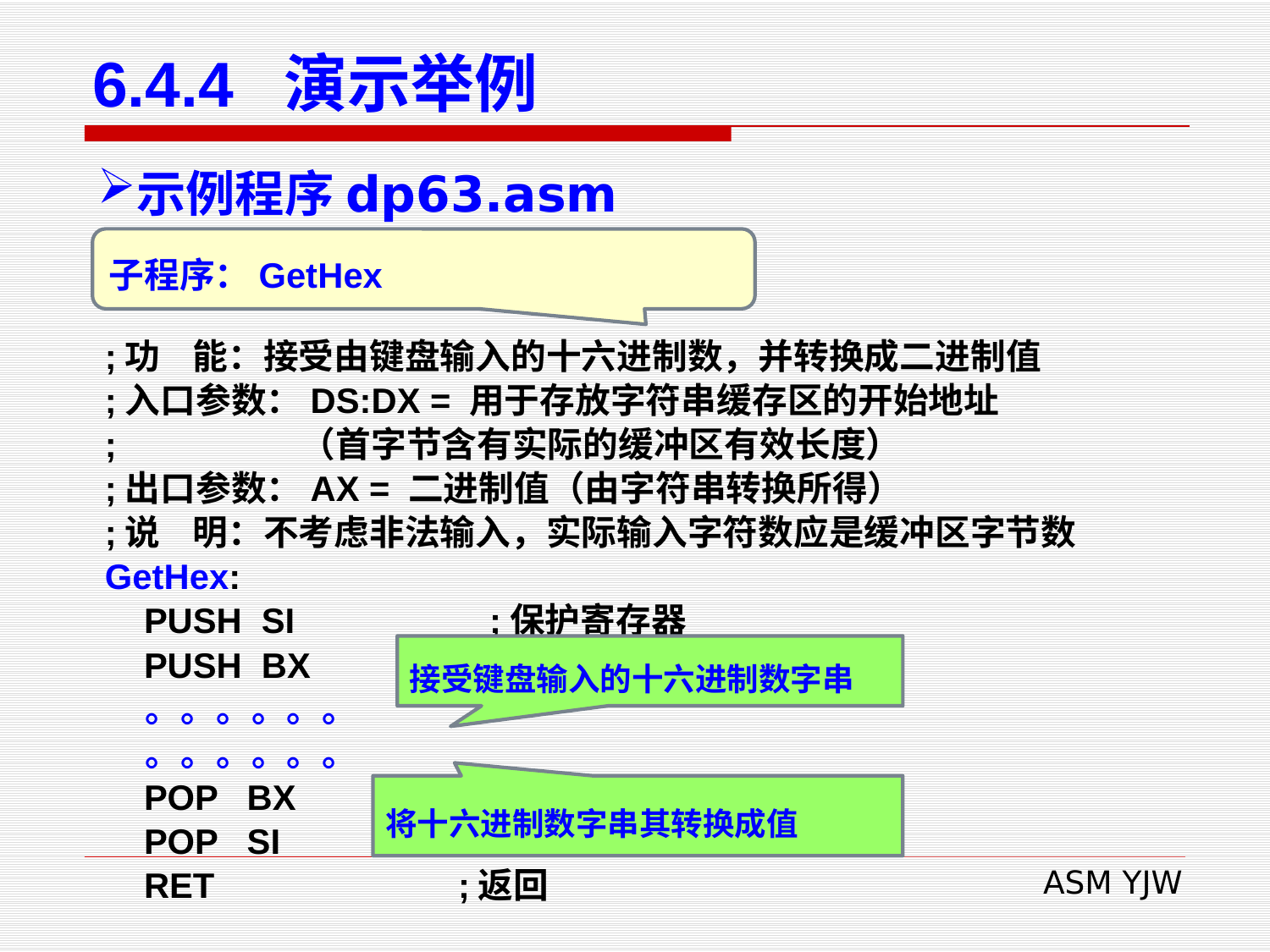

# 6.4.4  演示举例
示例程序dp63.asm

子程序：GetHex
;功    能：接受由键盘输入的十六进制数，并转换成二进制值
;入口参数：DS:DX = 用于存放字符串缓存区的开始地址
;                  （首字节含有实际的缓冲区有效长度）
;出口参数：AX = 二进制值（由字符串转换所得）
;说    明：不考虑非法输入，实际输入字符数应是缓冲区字节数
GetHex:
    PUSH  SI                    ;保护寄存器
    PUSH  BX
    。。。。。。
    。。。。。。
    POP   BX                    ;恢复被保护寄存器
    POP   SI
    RET                         ;返回
接受键盘输入的十六进制数字串
将十六进制数字串其转换成值